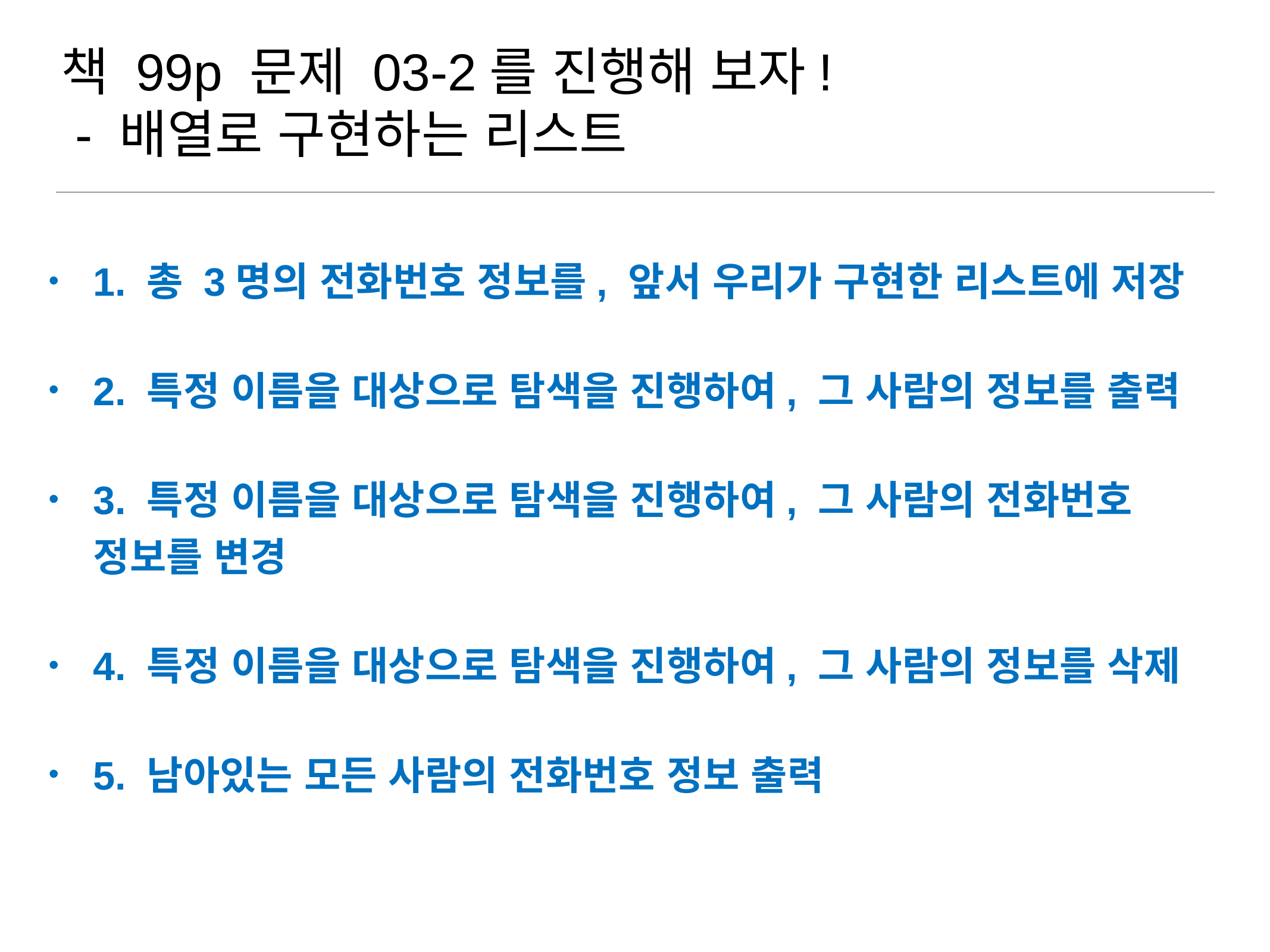

# 책 99p 문제 03-2를 진행해 보자! - 배열로 구현하는 리스트
1. 총 3명의 전화번호 정보를, 앞서 우리가 구현한 리스트에 저장
2. 특정 이름을 대상으로 탐색을 진행하여, 그 사람의 정보를 출력
3. 특정 이름을 대상으로 탐색을 진행하여, 그 사람의 전화번호 정보를 변경
4. 특정 이름을 대상으로 탐색을 진행하여, 그 사람의 정보를 삭제
5. 남아있는 모든 사람의 전화번호 정보 출력